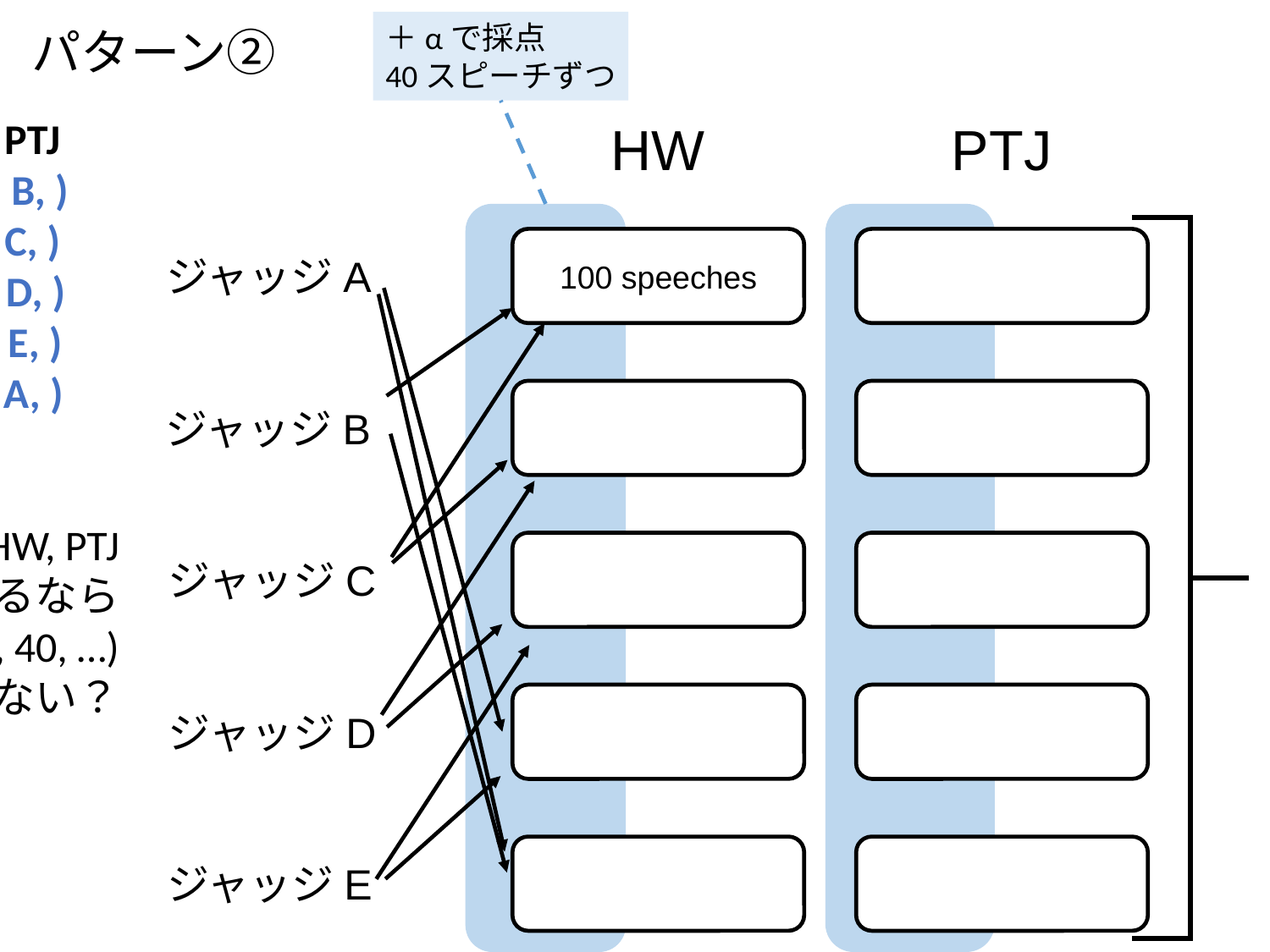

＋αで採点
40スピーチずつ
パターン②
     HW   ,    PTJ
(A, B, ), (A, B, )
(B, C, ), (B, C, )
(C, D, ), (C, D, )
(D, E, ), (D, E, )
(E, A, ), (E, A, )

HW, PTJ
わけるなら
N = (40, 40, …)
→N数少ない？
HW
PTJ

100 speeches

ジャッジA

ジャッジB

5種類ずつ
ジャッジC

ジャッジD

ジャッジE